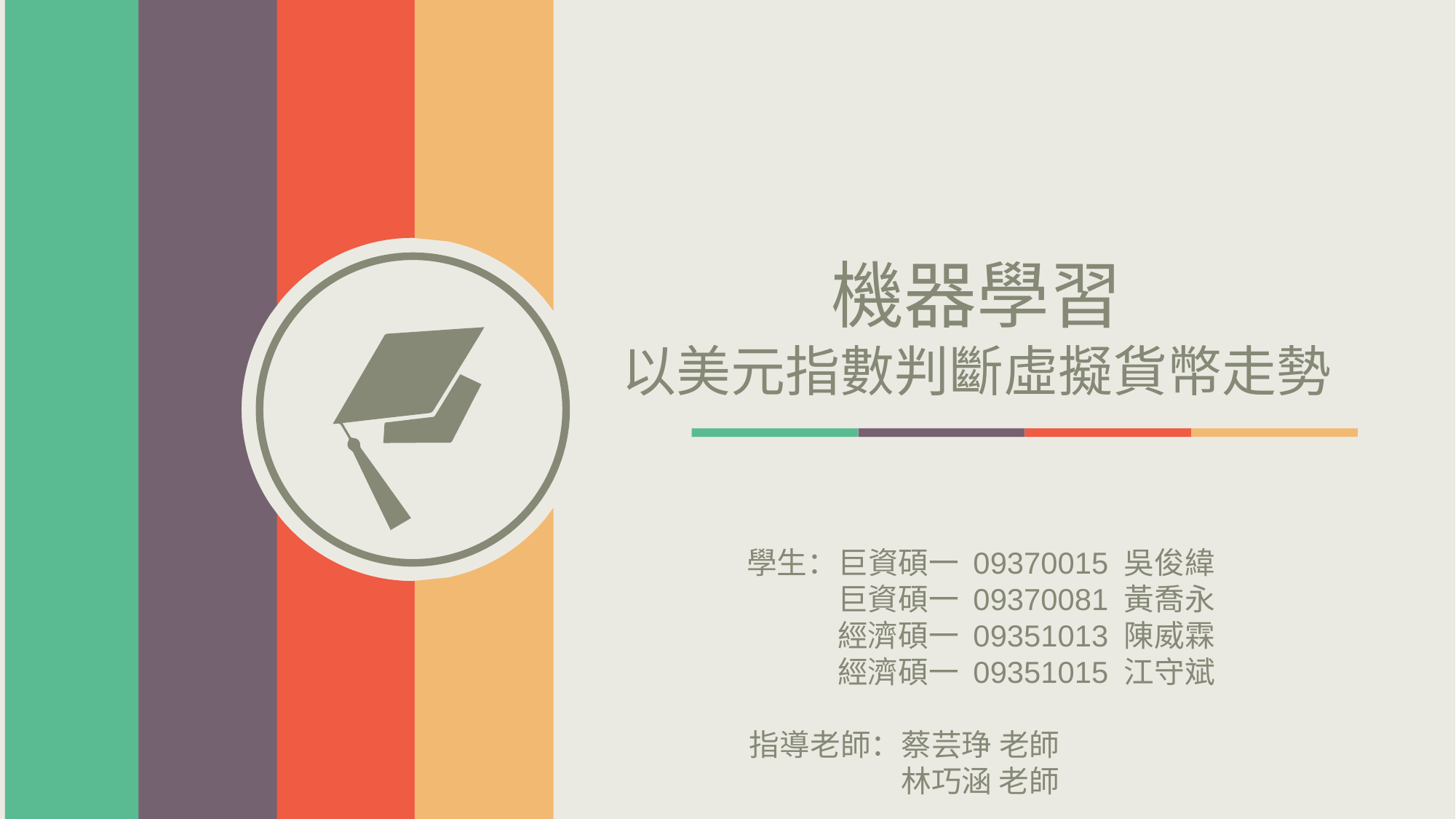

機器學習
以美元指數判斷虛擬貨幣走勢

學生：巨資碩一 09370015 吳俊緯
巨資碩一 09370081 黃喬永
經濟碩一 09351013 陳威霖
經濟碩一 09351015 江守斌
指導老師：蔡芸琤 老師
林巧涵 老師